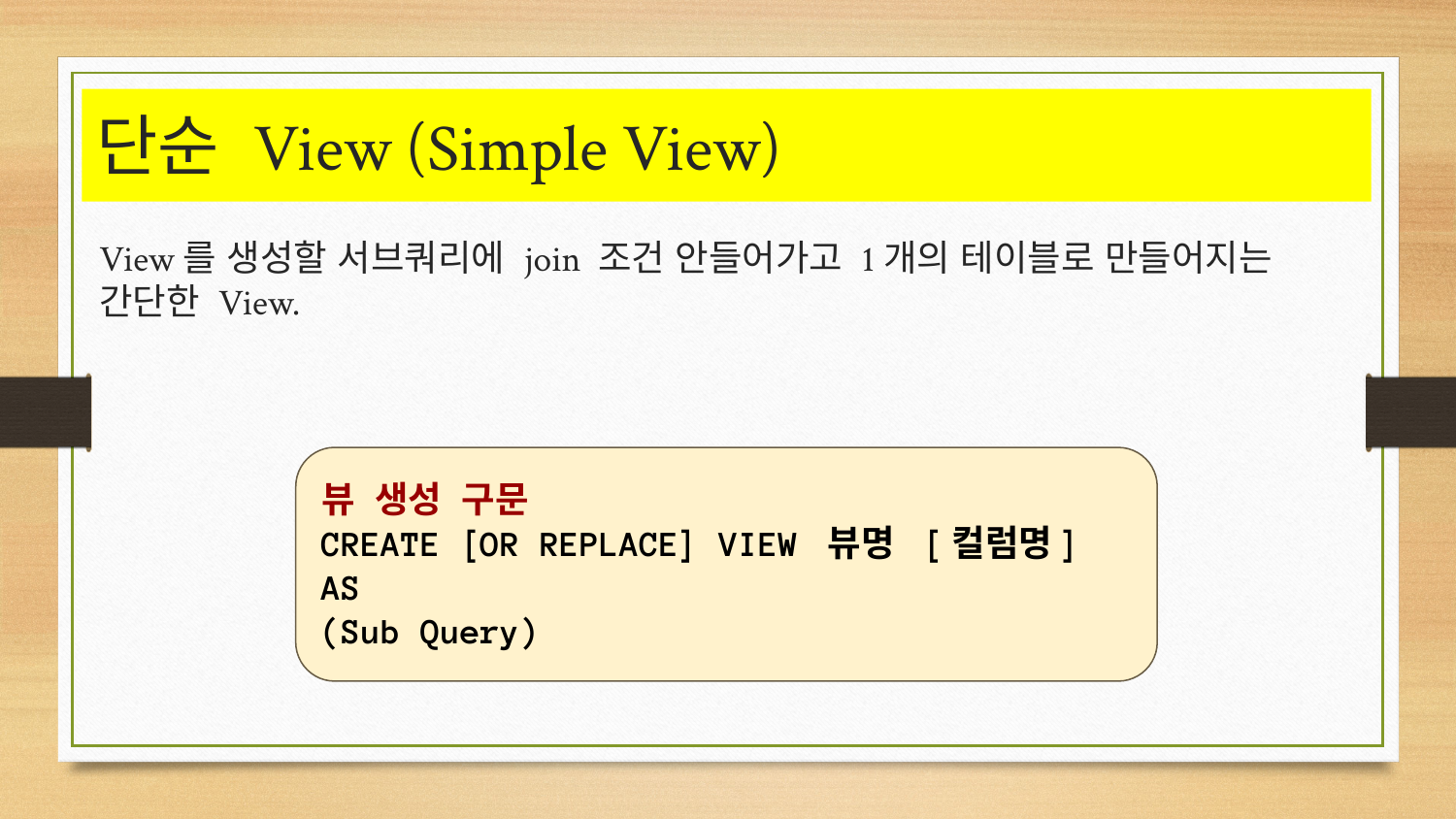

# 단순 View (Simple View)
View를 생성할 서브쿼리에 join 조건 안들어가고 1개의 테이블로 만들어지는 간단한 View.
뷰 생성 구문
CREATE [OR REPLACE] VIEW 뷰명 [컬럼명]
AS
(Sub Query)